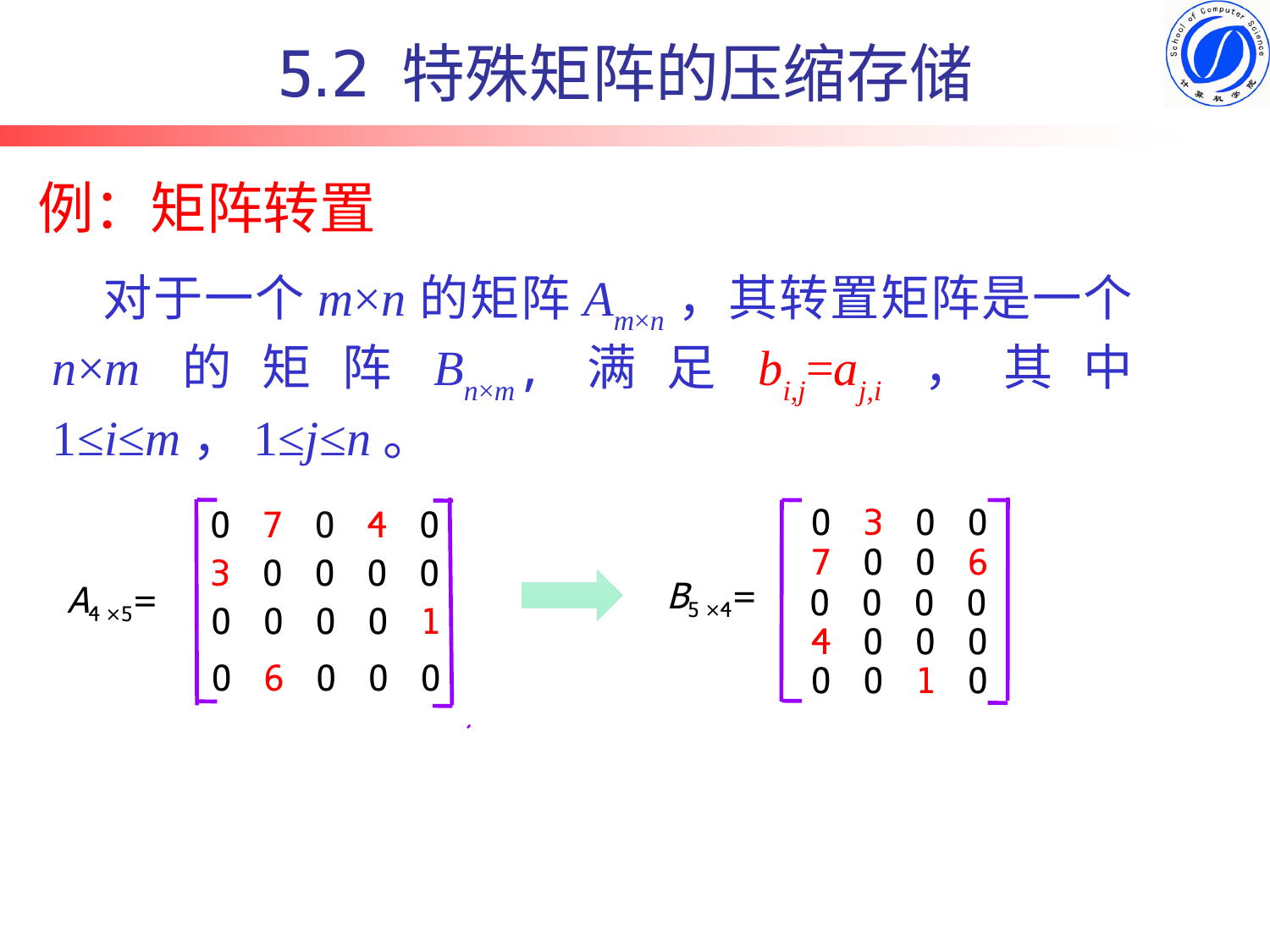

5.2 特殊矩阵的压缩存储
例：矩阵转置
　对于一个m×n的矩阵Am×n，其转置矩阵是一个n×m的矩阵Bn×m,满足bi,j=aj,i，其中1≤i≤m，1≤j≤n。
0   7   0   4   0
3   0   0   0   0
A4 ×5=
0   0   0   0   1
0   6   0   0   0
0   3   0   0
7   0   0   6
B5 ×4=
0   0   0   0
4   0   0   0
0   0   1   0